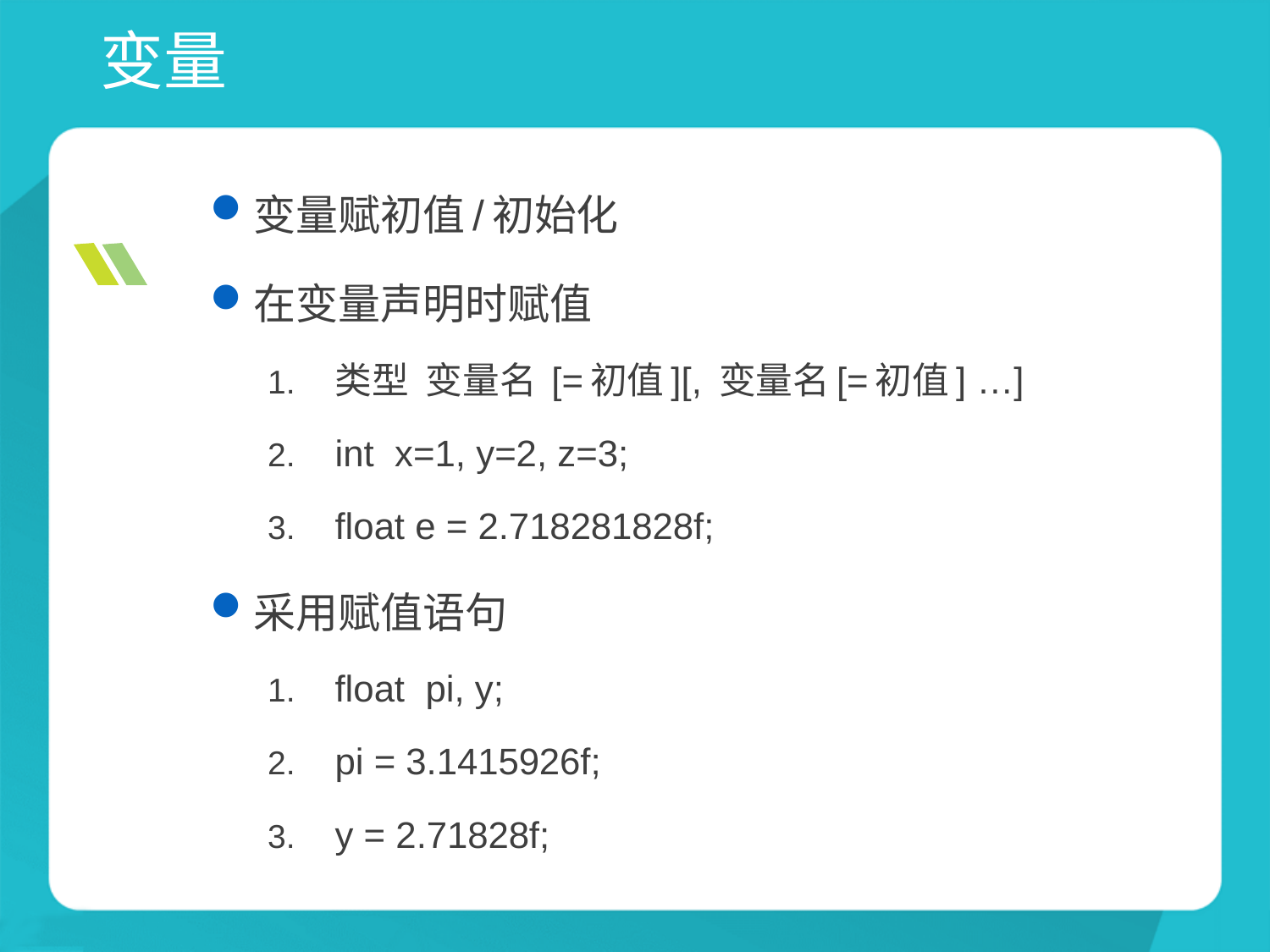

# 变量
变量赋初值/初始化
在变量声明时赋值
类型  变量名 [=初值][, 变量名[=初值] …]
int  x=1, y=2, z=3;
float e = 2.718281828f;
采用赋值语句
float  pi, y;
pi = 3.1415926f;
y = 2.71828f;